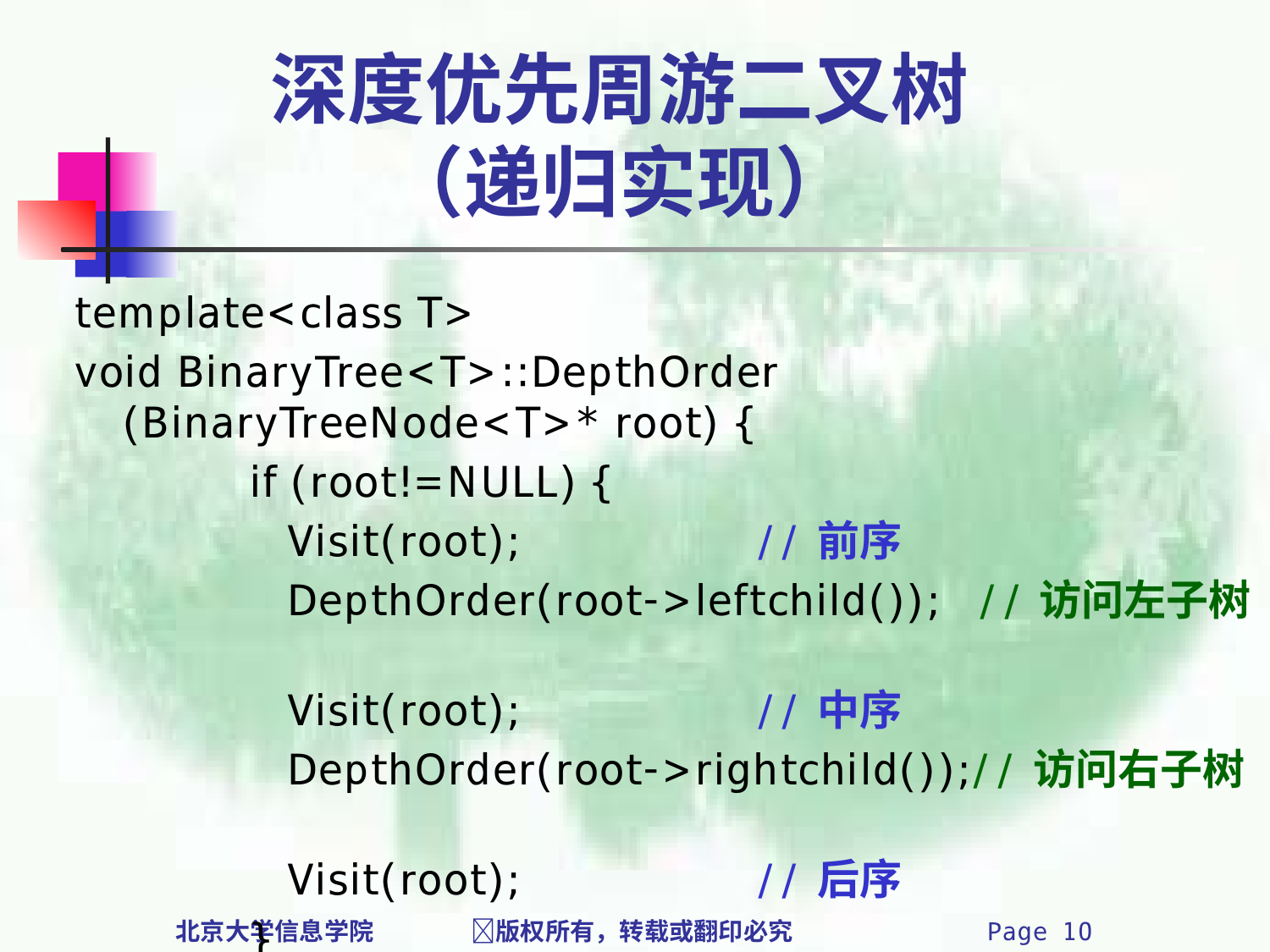

# 深度优先周游二叉树（递归实现）
template<class T>
void BinaryTree<T>::DepthOrder   (BinaryTreeNode<T>* root) {
		if (root!=NULL) {
		   Visit(root);		//前序
		   DepthOrder(root->leftchild());   //访问左子树
		   Visit(root);		//中序
		   DepthOrder(root->rightchild());//访问右子树
		   Visit(root);		//后序
		}
}
北京大学信息学院                 ©版权所有，转载或翻印必究                                 Page  10